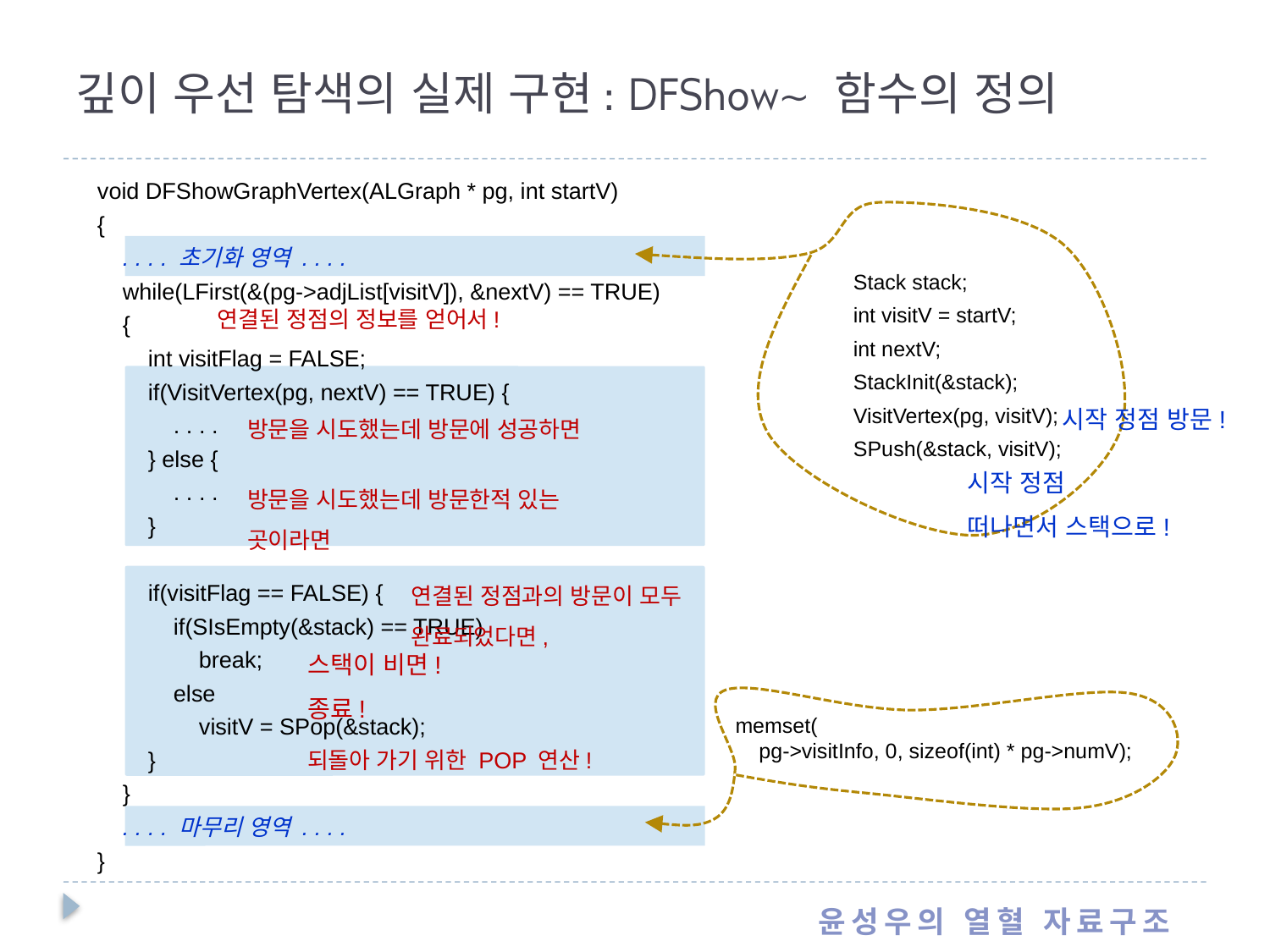

# 깊이 우선 탐색의 실제 구현: DFShow~ 함수의 정의
void DFShowGraphVertex(ALGraph * pg, int startV)
{
    . . . . 초기화 영역 . . . .
    while(LFirst(&(pg->adjList[visitV]), &nextV) == TRUE)
    {
        int visitFlag = FALSE;
        if(VisitVertex(pg, nextV) == TRUE) {
            . . . .
        } else {
            . . . .
        }

        if(visitFlag == FALSE) {
            if(SIsEmpty(&stack) == TRUE)
                break;
            else
                visitV = SPop(&stack);
        }
    }
    . . . . 마무리 영역 . . . .
}

Stack stack;
int visitV = startV;
int nextV;
StackInit(&stack);
VisitVertex(pg, visitV);
SPush(&stack, visitV);
연결된 정점의 정보를 얻어서!

시작 정점 방문!
방문을 시도했는데 방문에 성공하면
시작 정점 떠나면서 스택으로!
방문을 시도했는데 방문한적 있는 곳이라면
연결된 정점과의 방문이 모두 완료되었다면,

스택이 비면! 종료!

memset(
    pg->visitInfo, 0, sizeof(int) * pg->numV);
되돌아 가기 위한 POP 연산!

윤성우의 열혈 자료구조